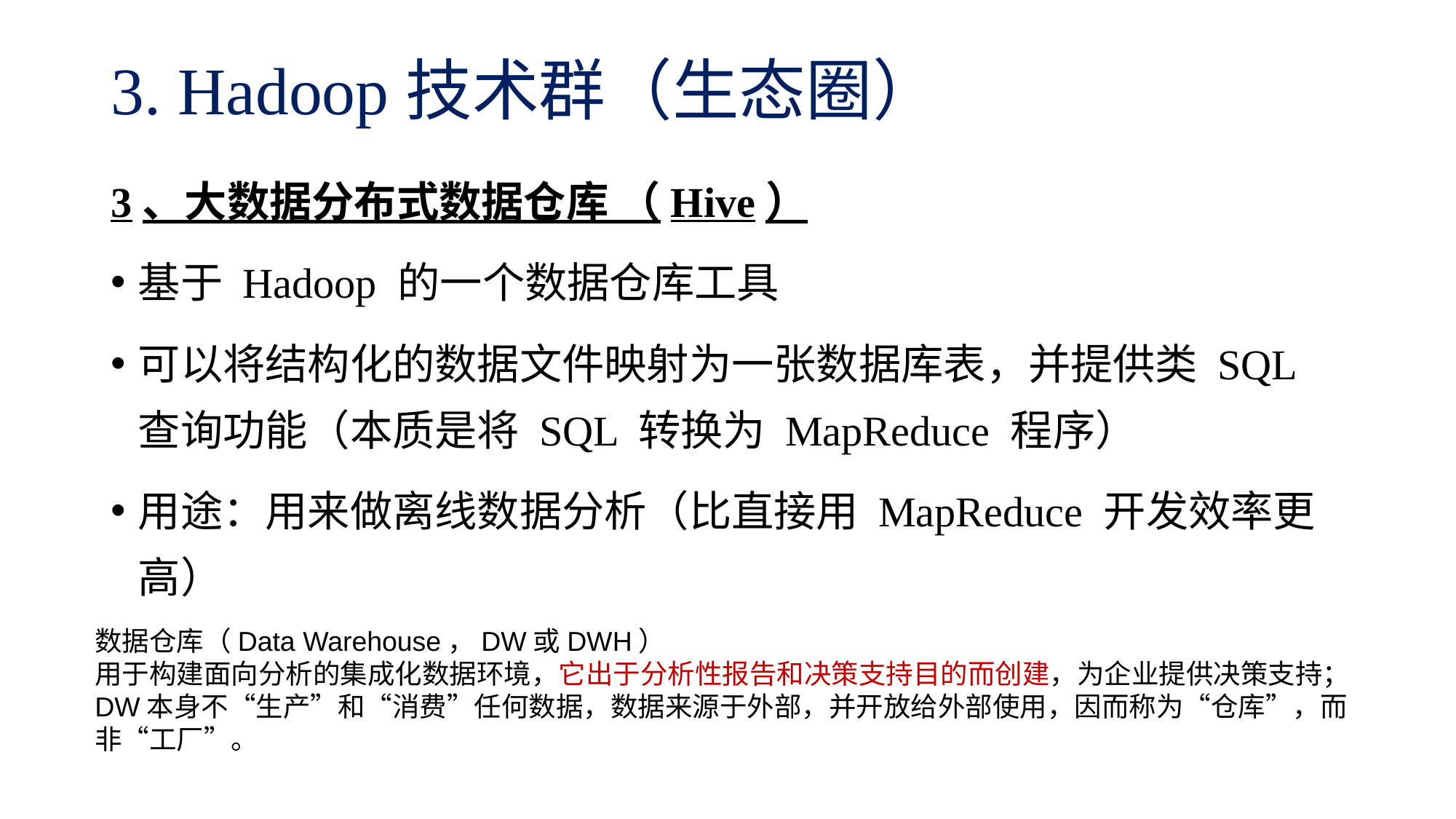

# 3. Hadoop技术群（生态圈）
3、大数据分布式数据仓库 （Hive）
基于 Hadoop 的一个数据仓库工具
可以将结构化的数据文件映射为一张数据库表，并提供类 SQL 查询功能（本质是将 SQL 转换为 MapReduce 程序）
用途：用来做离线数据分析（比直接用 MapReduce 开发效率更高）

数据仓库（Data Warehouse，DW或DWH）
用于构建面向分析的集成化数据环境，它出于分析性报告和决策支持目的而创建，为企业提供决策支持；
DW本身不“生产”和“消费”任何数据，数据来源于外部，并开放给外部使用，因而称为“仓库”，而非“工厂”。